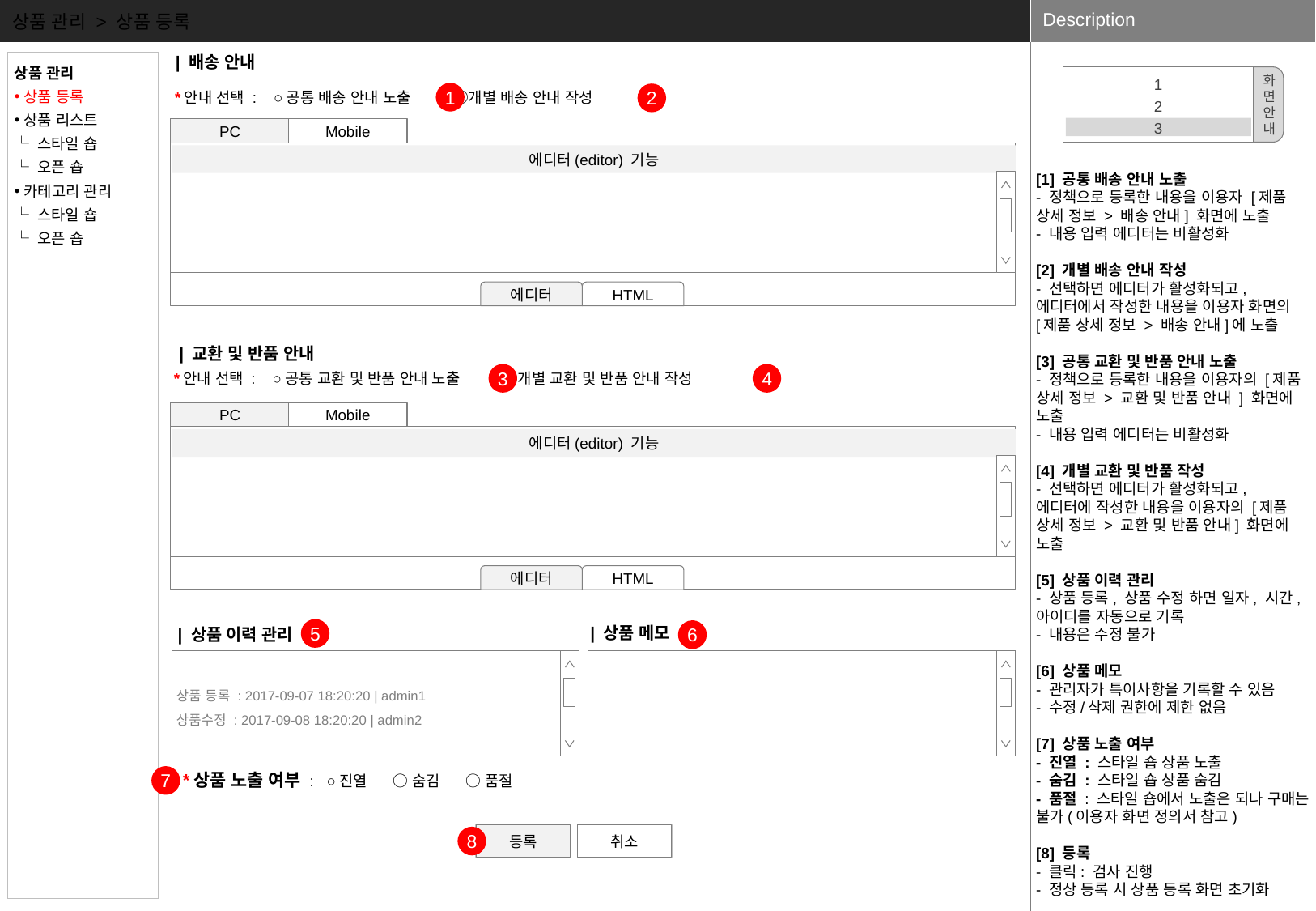

상품 관리 > 상품 등록

[1] 공통 배송 안내 노출
- 정책으로 등록한 내용을 이용자 [제품 상세 정보 > 배송 안내] 화면에 노출
- 내용 입력 에디터는 비활성화

[2] 개별 배송 안내 작성
- 선택하면 에디터가 활성화되고, 에디터에서 작성한 내용을 이용자 화면의 [제품 상세 정보 > 배송 안내]에 노출

[3] 공통 교환 및 반품 안내 노출
- 정책으로 등록한 내용을 이용자의 [제품 상세 정보 > 교환 및 반품 안내 ] 화면에 노출
- 내용 입력 에디터는 비활성화

[4] 개별 교환 및 반품 작성
- 선택하면 에디터가 활성화되고, 에디터에 작성한 내용을 이용자의 [제품 상세 정보 > 교환 및 반품 안내] 화면에 노출

[5] 상품 이력 관리
- 상품 등록, 상품 수정 하면 일자, 시간, 아이디를 자동으로 기록
- 내용은 수정 불가

[6] 상품 메모
- 관리자가 특이사항을 기록할 수 있음
- 수정/삭제 권한에 제한 없음

[7] 상품 노출 여부
- 진열 : 스타일 숍 상품 노출
- 숨김 : 스타일 숍 상품 숨김
- 품절 : 스타일 숍에서 노출은 되나 구매는 불가(이용자 화면 정의서 참고)

[8] 등록
- 클릭: 검사 진행
- 정상 등록 시 상품 등록 화면 초기화

| 배송 안내
상품 관리
상품 등록
상품 리스트
└ 스타일 숍
└ 오픈 숍
카테고리 관리
└ 스타일 숍
└ 오픈 숍

1
2
3
화
면
안
내

*안내 선택 :    ○공통 배송 안내 노출          ○개별 배송 안내 작성
1
2
PC
Mobile

에디터(editor) 기능

에디터
HTML
| 교환 및 반품 안내
*안내 선택 :    ○공통 교환 및 반품 안내 노출          ○개별 교환 및 반품 안내 작성
3
4
PC
Mobile

에디터(editor) 기능

에디터
HTML
5
6
| 상품 메모
| 상품 이력 관리
상품 등록 : 2017-09-07 18:20:20 | admin1
상품수정 : 2017-09-08 18:20:20 | admin2

*상품 노출 여부 :   ○진열      ○ 숨김      ○ 품절
7
저장
등록
취소
취소
8